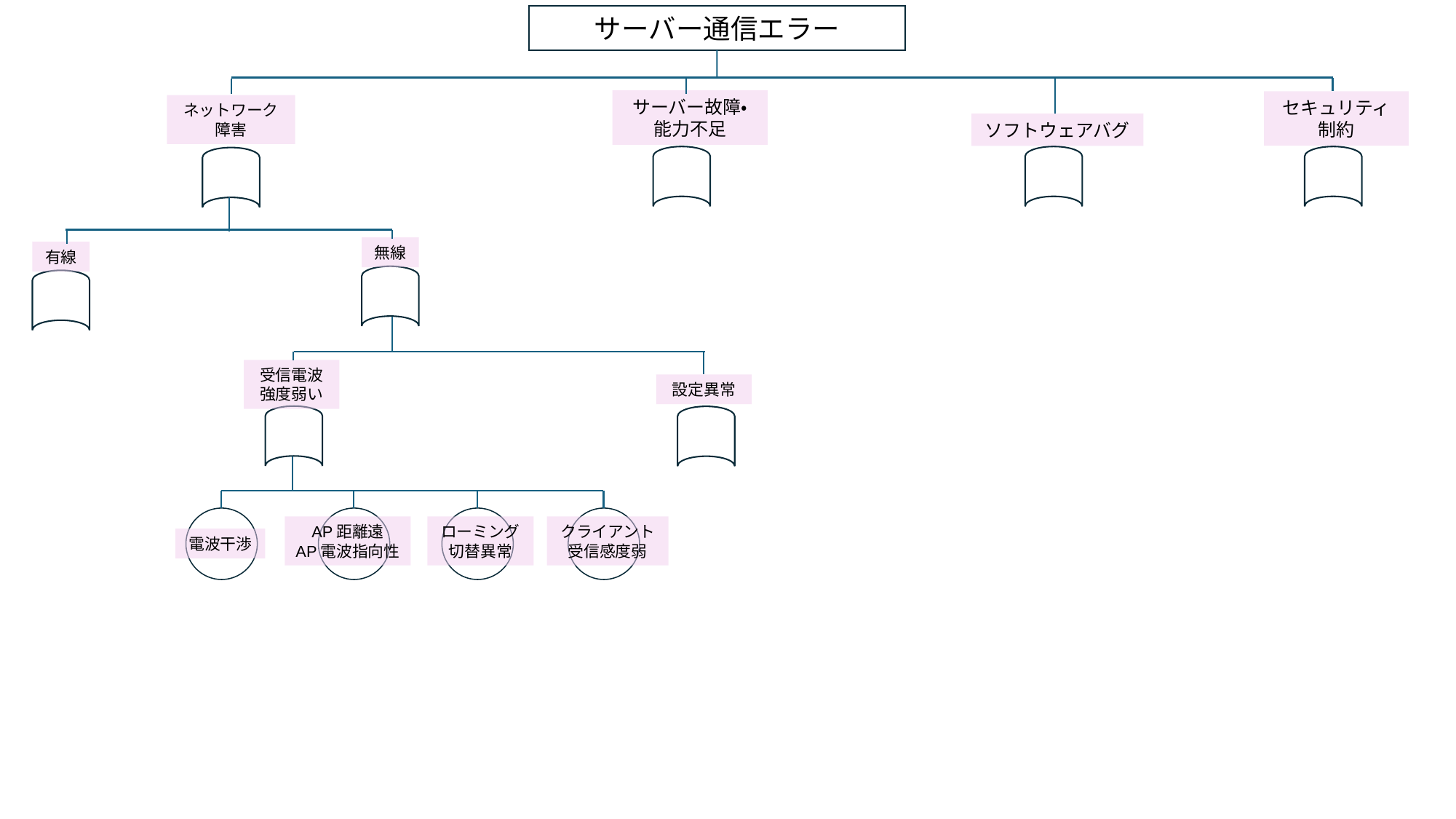

サーバー通信エラー
サーバー故障・
能力不足
セキュリティ
制約
ネットワーク
障害
ソフトウェアバグ

無線
有線

受信電波
強度弱い
設定異常

AP距離遠
AP電波指向性
ローミング切替異常
クライアント
受信感度弱
電波干渉